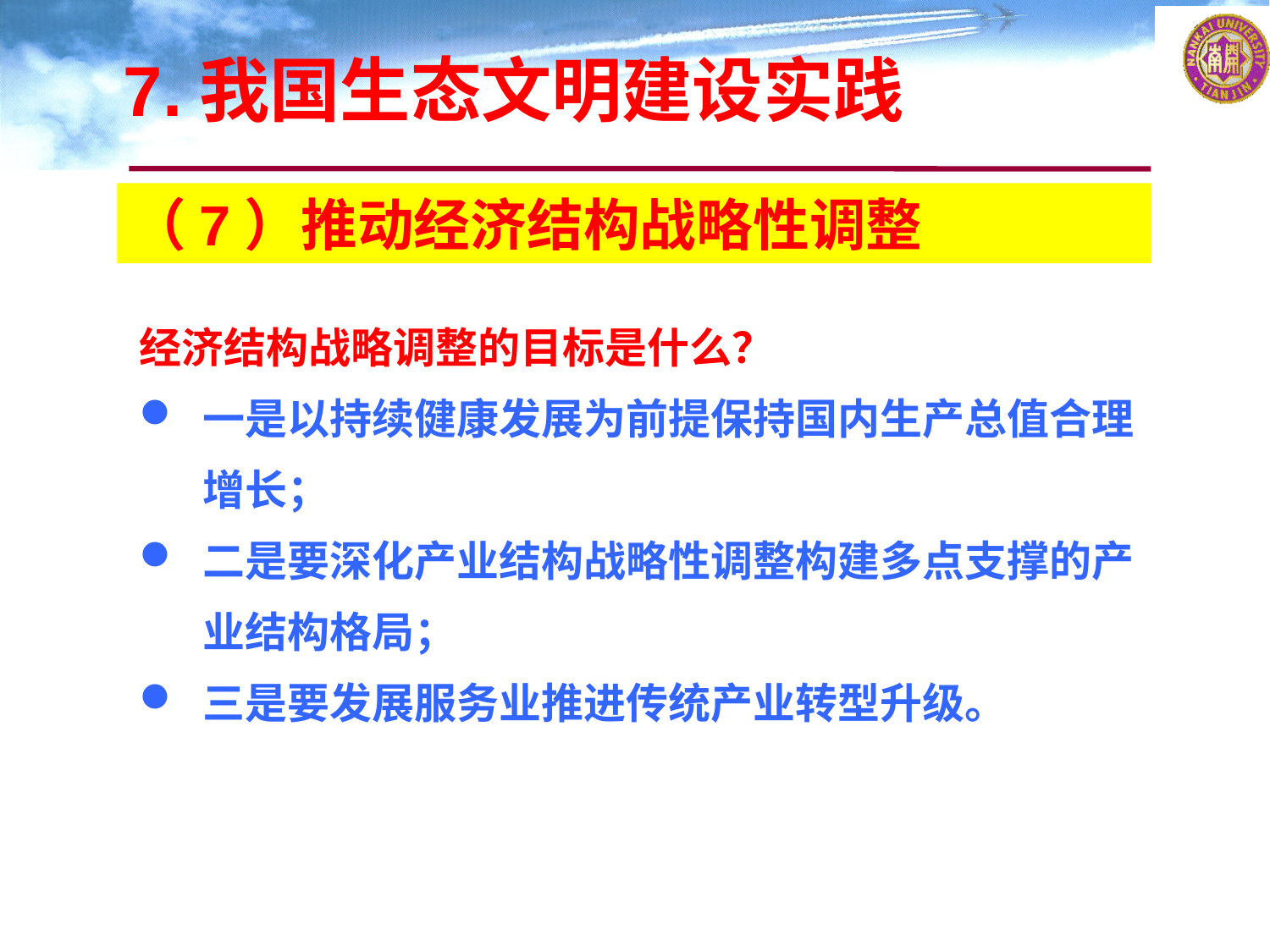

7.我国生态文明建设实践

（7）推动经济结构战略性调整
经济结构战略调整的目标是什么？
一是以持续健康发展为前提保持国内生产总值合理增长；
二是要深化产业结构战略性调整构建多点支撑的产业结构格局；
三是要发展服务业推进传统产业转型升级。